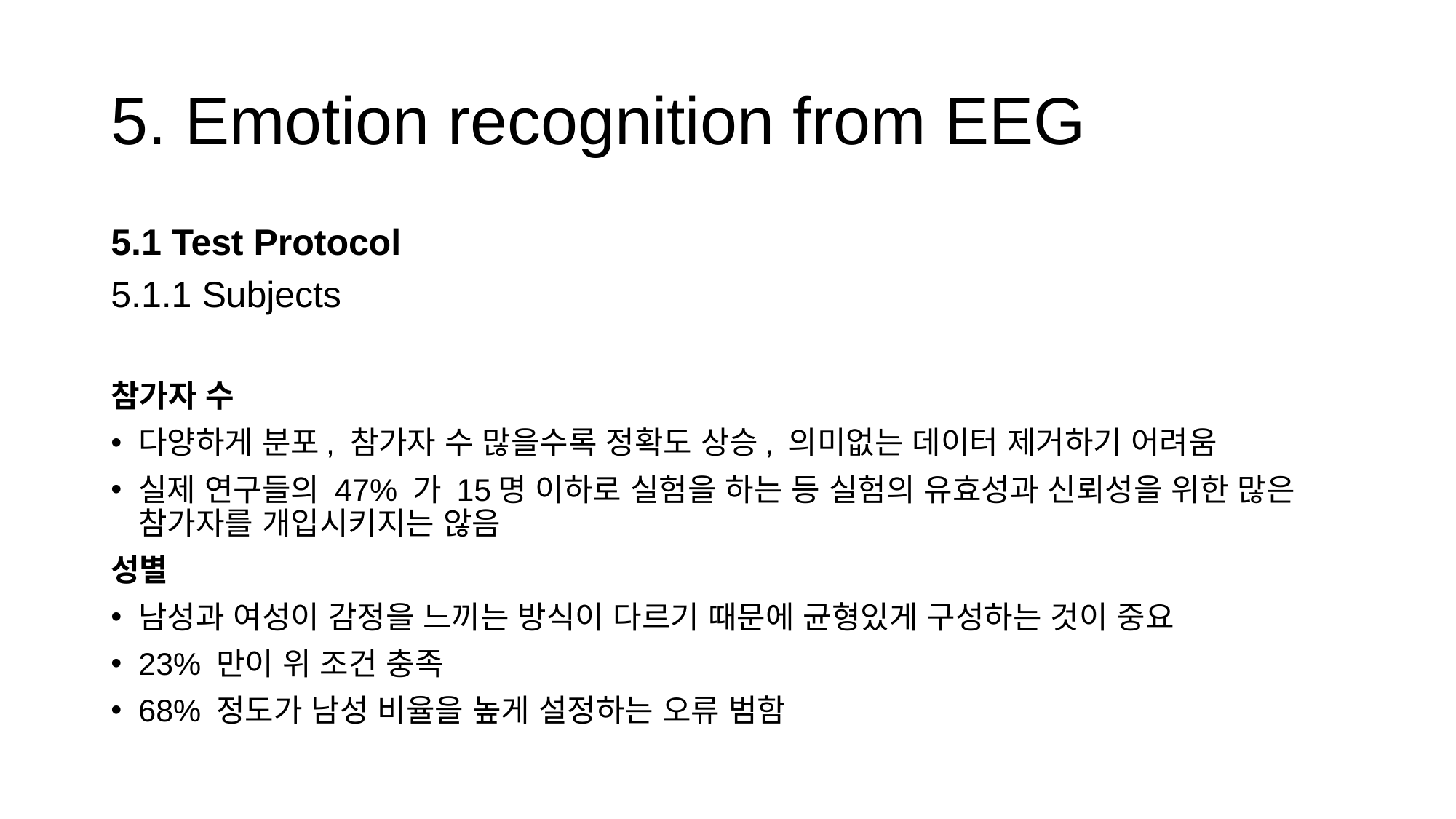

# 5. Emotion recognition from EEG
5.1 Test Protocol
5.1.1 Subjects

참가자 수
다양하게 분포, 참가자 수 많을수록 정확도 상승, 의미없는 데이터 제거하기 어려움
실제 연구들의 47% 가 15명 이하로 실험을 하는 등 실험의 유효성과 신뢰성을 위한 많은 참가자를 개입시키지는 않음
성별
남성과 여성이 감정을 느끼는 방식이 다르기 때문에 균형있게 구성하는 것이 중요
23% 만이 위 조건 충족
68% 정도가 남성 비율을 높게 설정하는 오류 범함